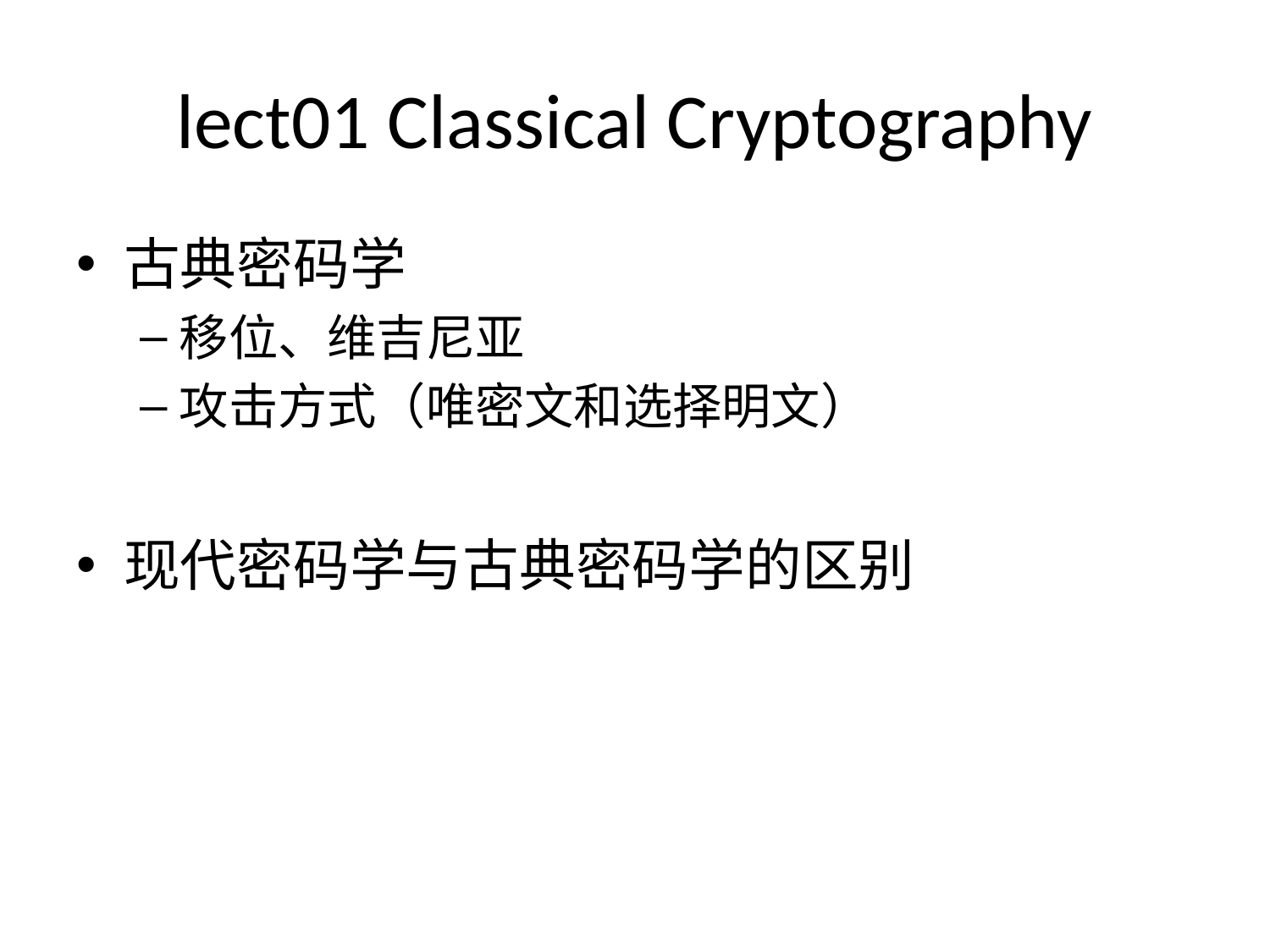

# lect01 Classical Cryptography
古典密码学
移位、维吉尼亚
攻击方式（唯密文和选择明文）

现代密码学与古典密码学的区别